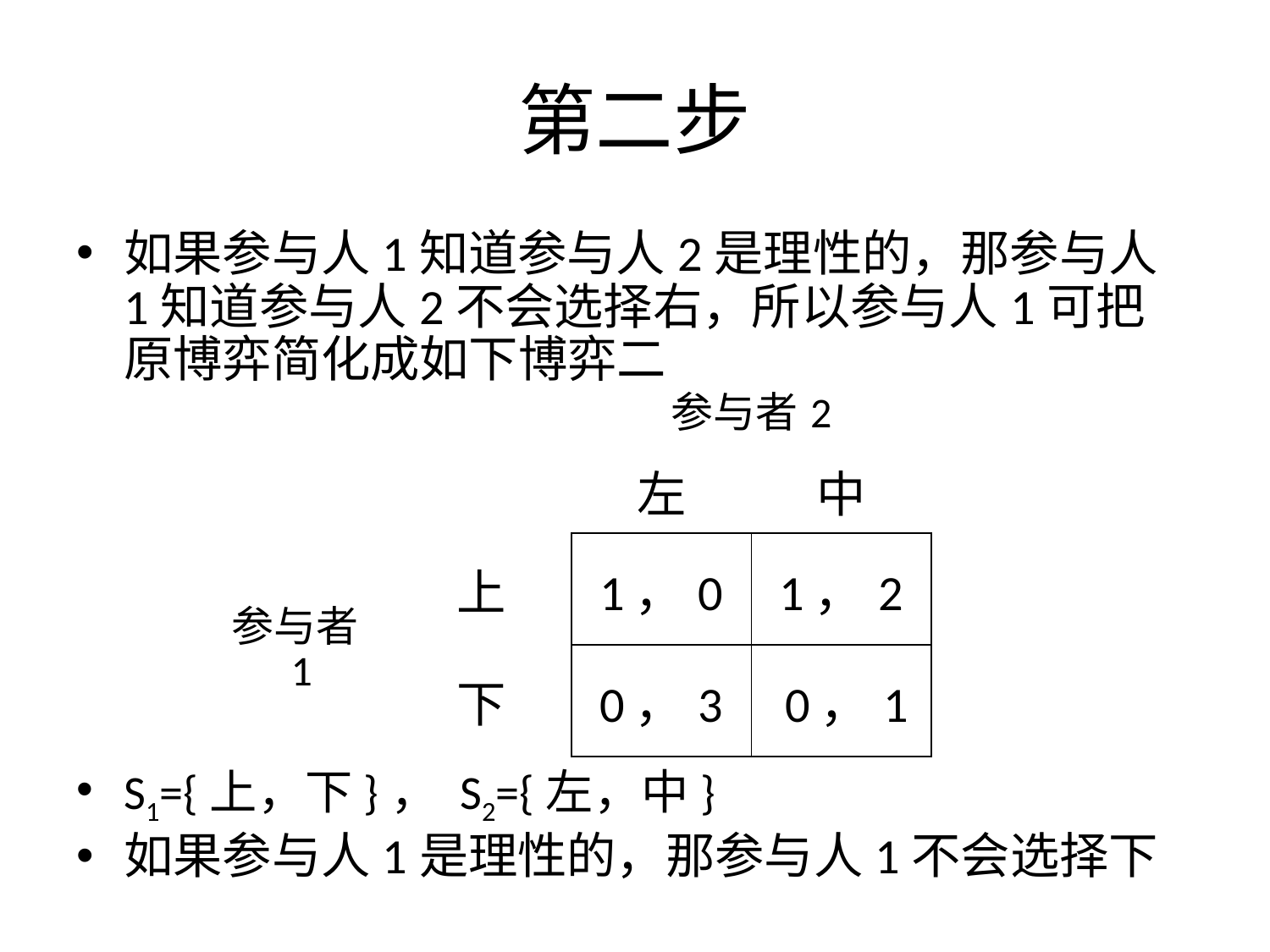

# 第二步
如果参与人1知道参与人2是理性的，那参与人1知道参与人2不会选择右，所以参与人1可把原博弈简化成如下博弈二

S1={上，下}， S2={左，中}
如果参与人1是理性的，那参与人1不会选择下

|  |  | 参与者2 |  |
| --- | --- | --- | --- |
|  |  | 左 | 中 |
| 参与者1 | 上 | 1，0 | 1，2 |
|  | 下 | 0，3 | 0，1 |